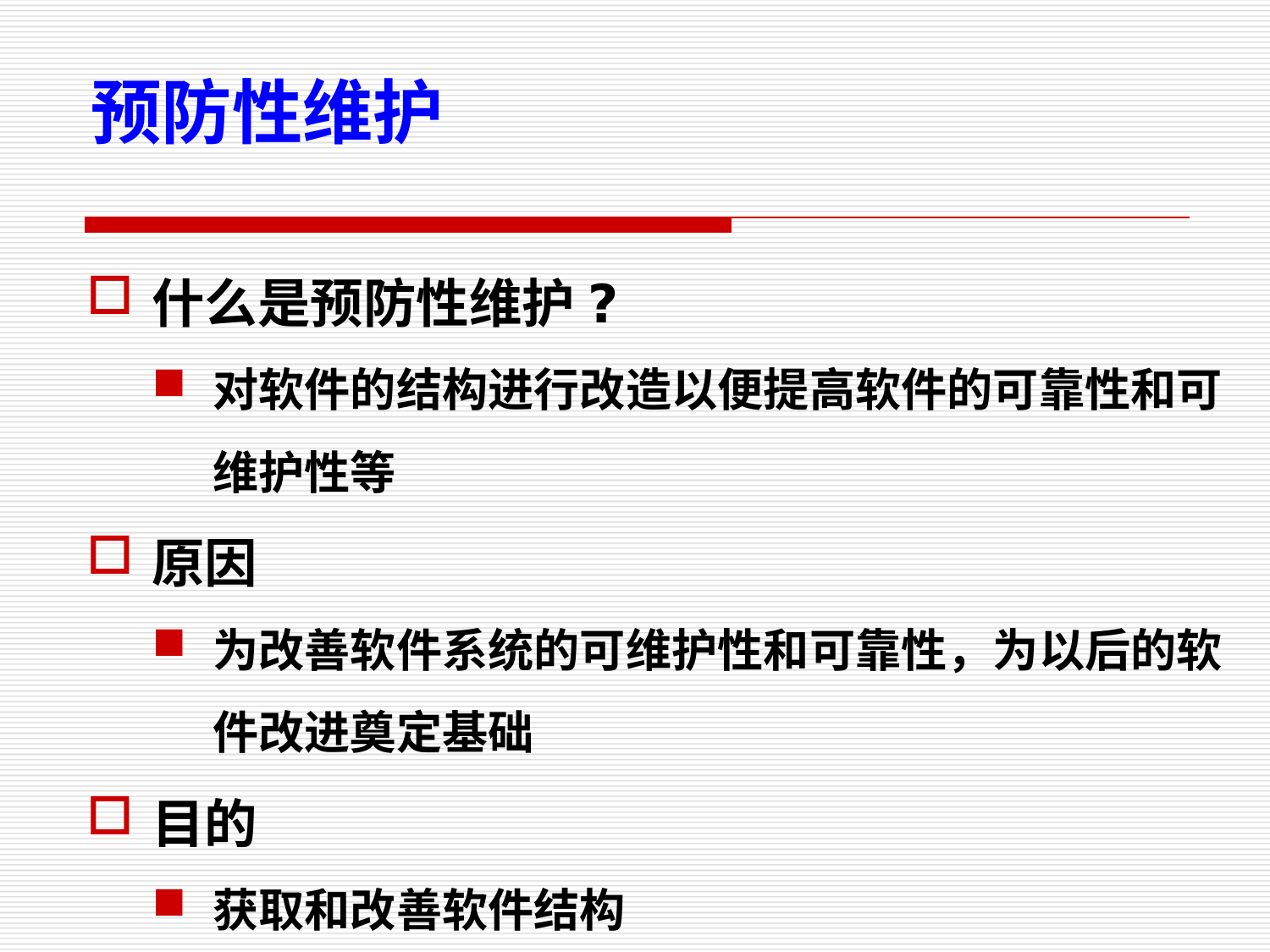

预防性维护
什么是预防性维护?
对软件的结构进行改造以便提高软件的可靠性和可维护性等
原因
为改善软件系统的可维护性和可靠性，为以后的软件改进奠定基础
目的
获取和改善软件结构